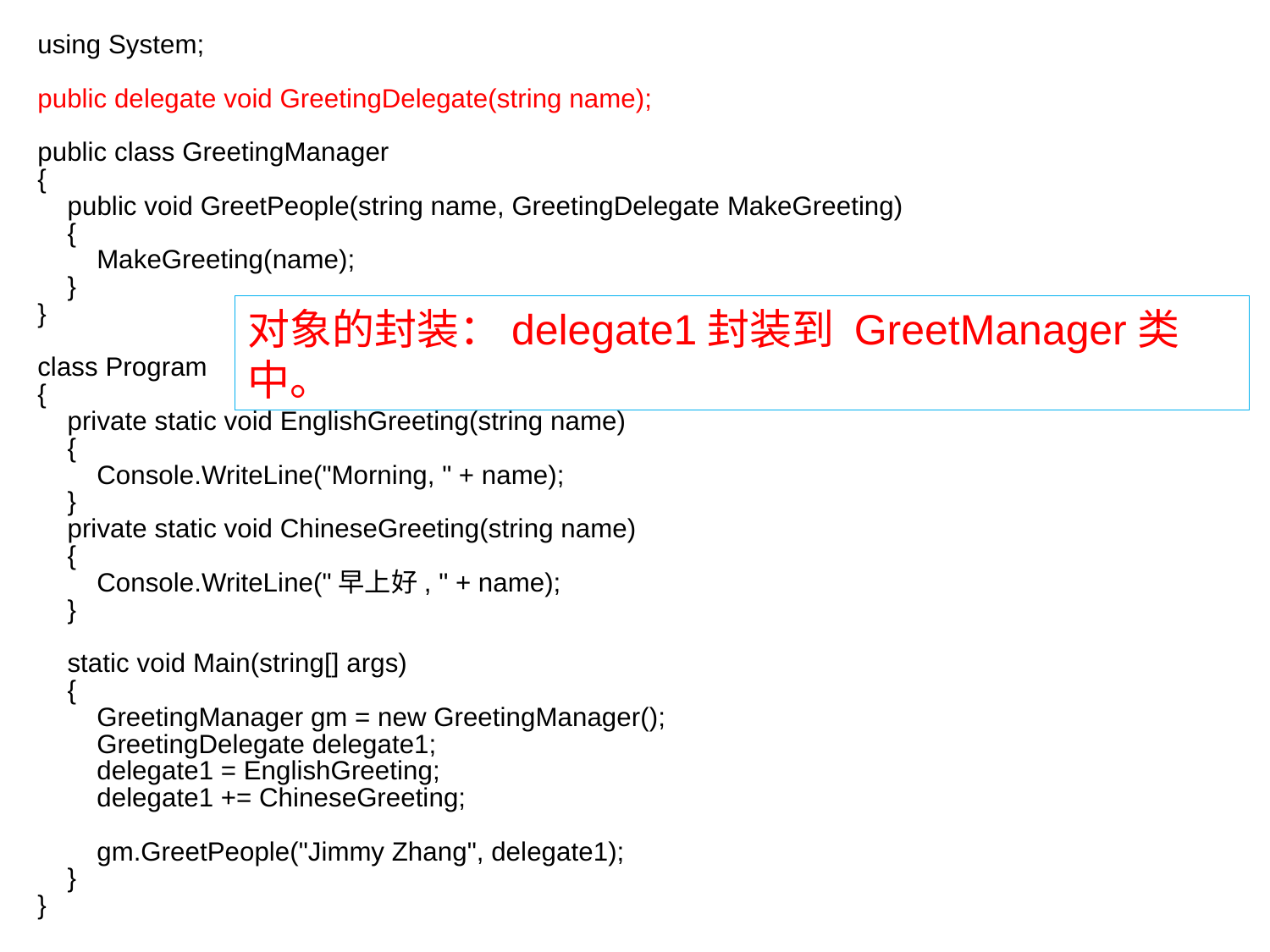

using System;

public delegate void GreetingDelegate(string name);

public class GreetingManager
{
    public void GreetPeople(string name, GreetingDelegate MakeGreeting)
    {
        MakeGreeting(name);
    }
}

class Program
{
    private static void EnglishGreeting(string name)
    {
        Console.WriteLine("Morning, " + name);
    }
    private static void ChineseGreeting(string name)
    {
        Console.WriteLine("早上好, " + name);
    }

    static void Main(string[] args)
    {
        GreetingManager gm = new GreetingManager();
        GreetingDelegate delegate1;
        delegate1 = EnglishGreeting;
        delegate1 += ChineseGreeting;

        gm.GreetPeople("Jimmy Zhang", delegate1);
    }
}
对象的封装：delegate1封装到 GreetManager类中。